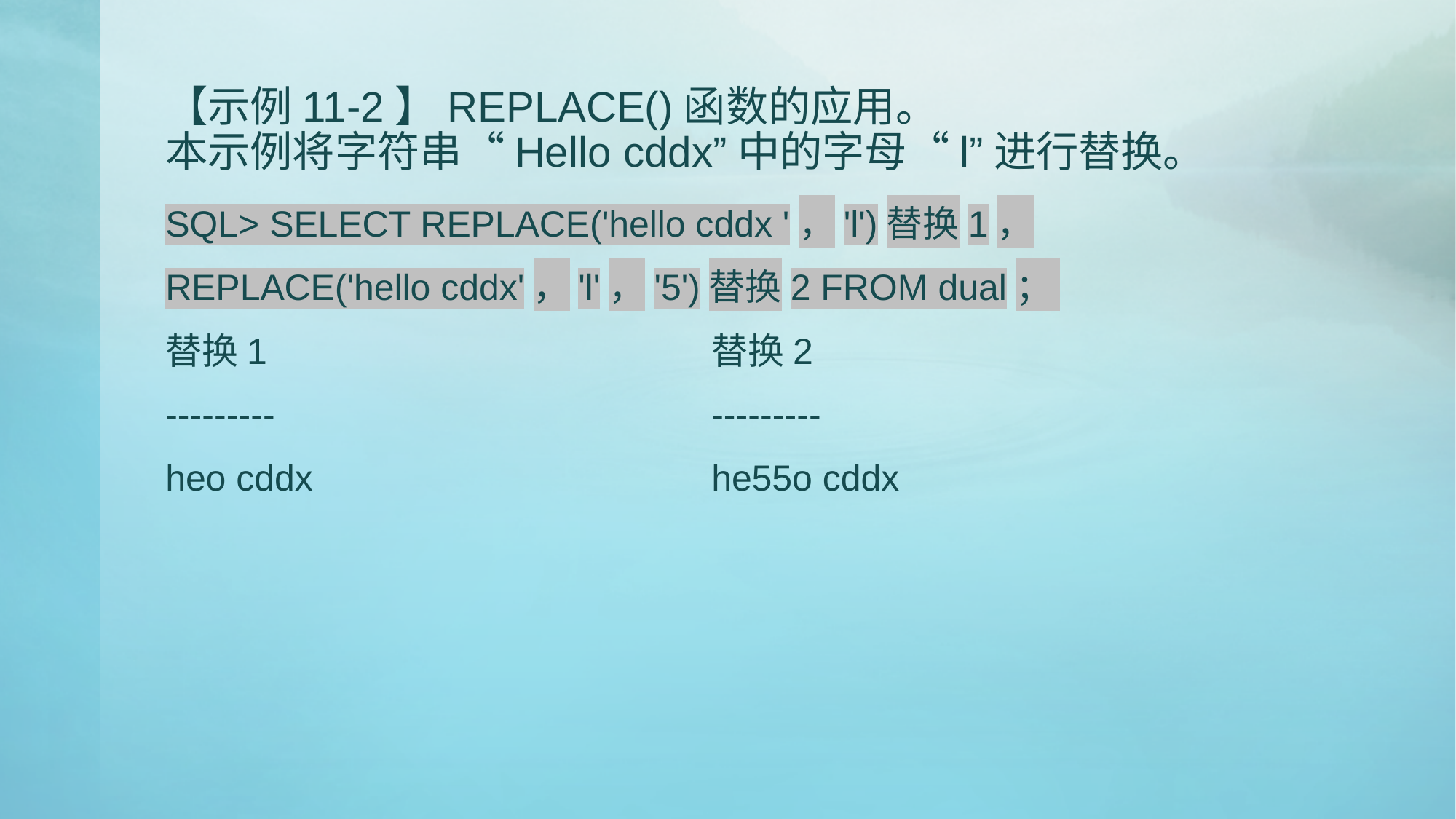

# 【示例11-2】REPLACE()函数的应用。 本示例将字符串“Hello cddx”中的字母“l”进行替换。
SQL> SELECT REPLACE('hello cddx '，'l')替换1，
REPLACE('hello cddx'，'l'，'5')替换2 FROM dual；
替换1					替换2
---------				---------
heo cddx				he55o cddx